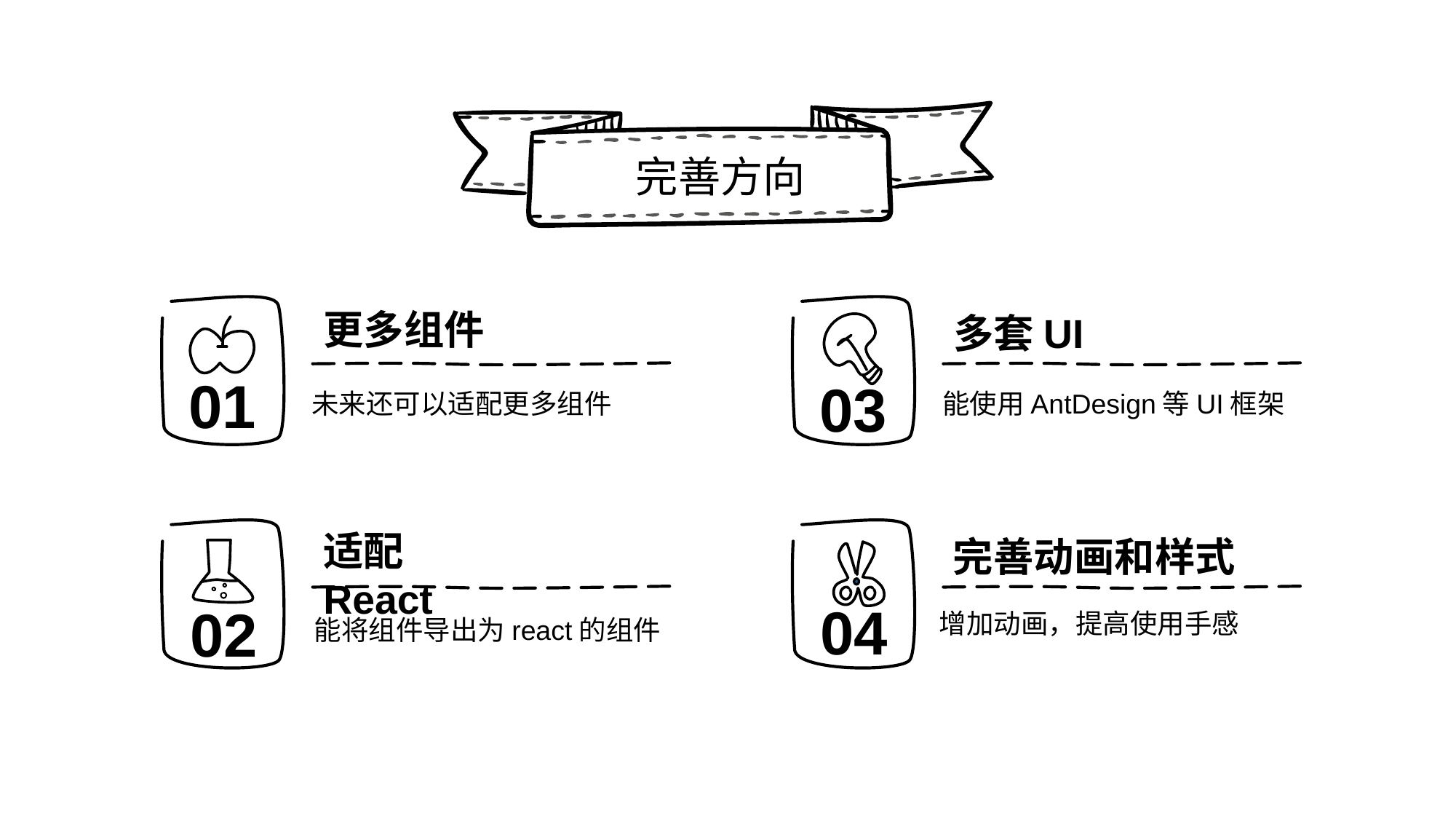

完善方向

更多组件
多套UI

01

03
未来还可以适配更多组件
能使用AntDesign等UI框架

适配React
完善动画和样式

04
02
增加动画，提高使用手感
能将组件导出为react的组件